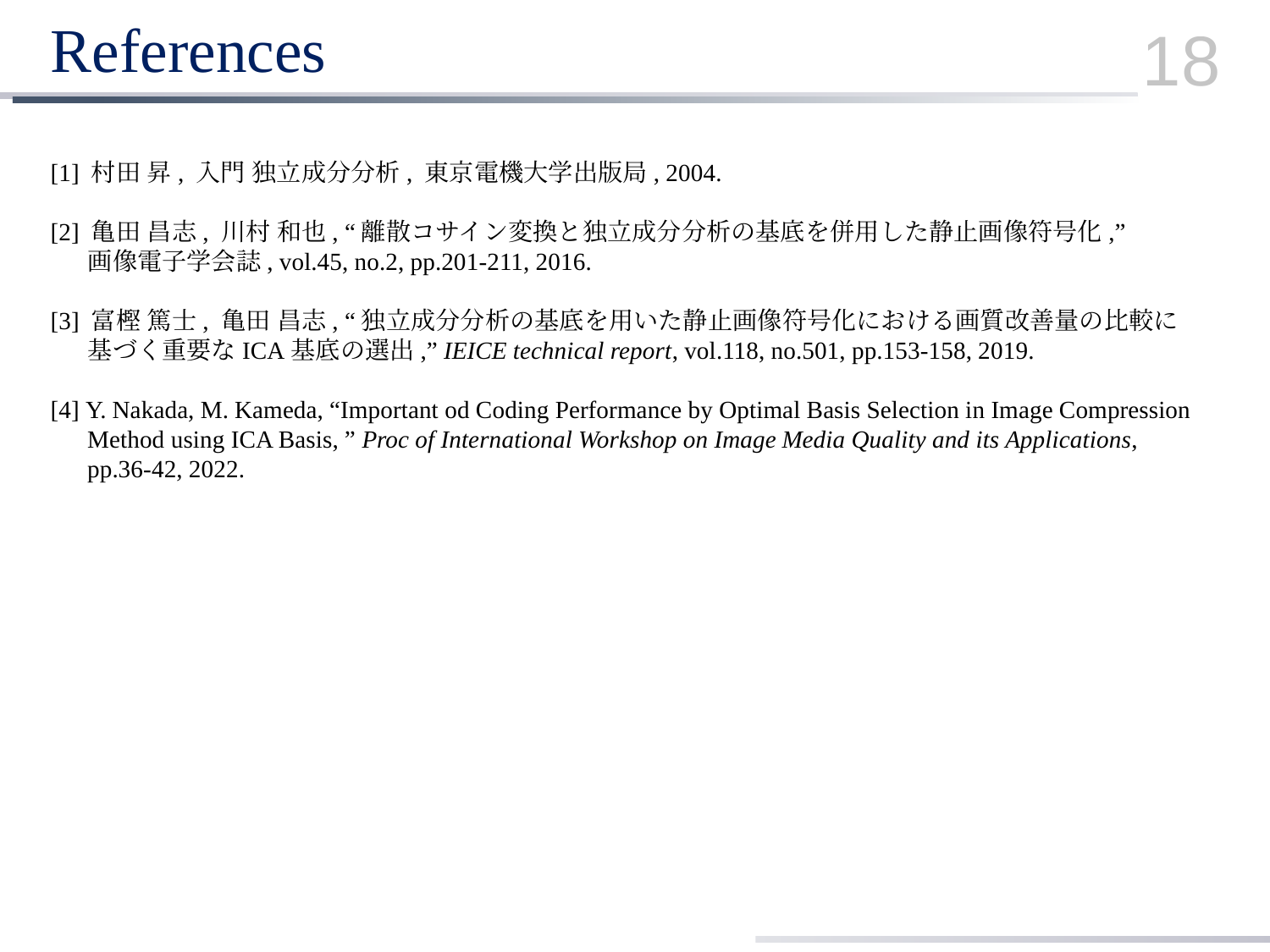

# References
18
[1] 村田 昇, 入門 独立成分分析, 東京電機大学出版局, 2004.

[2] 亀田 昌志, 川村 和也, “離散コサイン変換と独立成分分析の基底を併用した静止画像符号化,”
　  画像電子学会誌, vol.45, no.2, pp.201-211, 2016.

[3] 富樫 篤士, 亀田 昌志, “独立成分分析の基底を用いた静止画像符号化における画質改善量の比較に
　  基づく重要なICA基底の選出,” IEICE technical report, vol.118, no.501, pp.153-158, 2019.

[4] Y. Nakada, M. Kameda, “Important od Coding Performance by Optimal Basis Selection in Image Compression
      Method using ICA Basis, ” Proc of International Workshop on Image Media Quality and its Applications,
      pp.36-42, 2022.